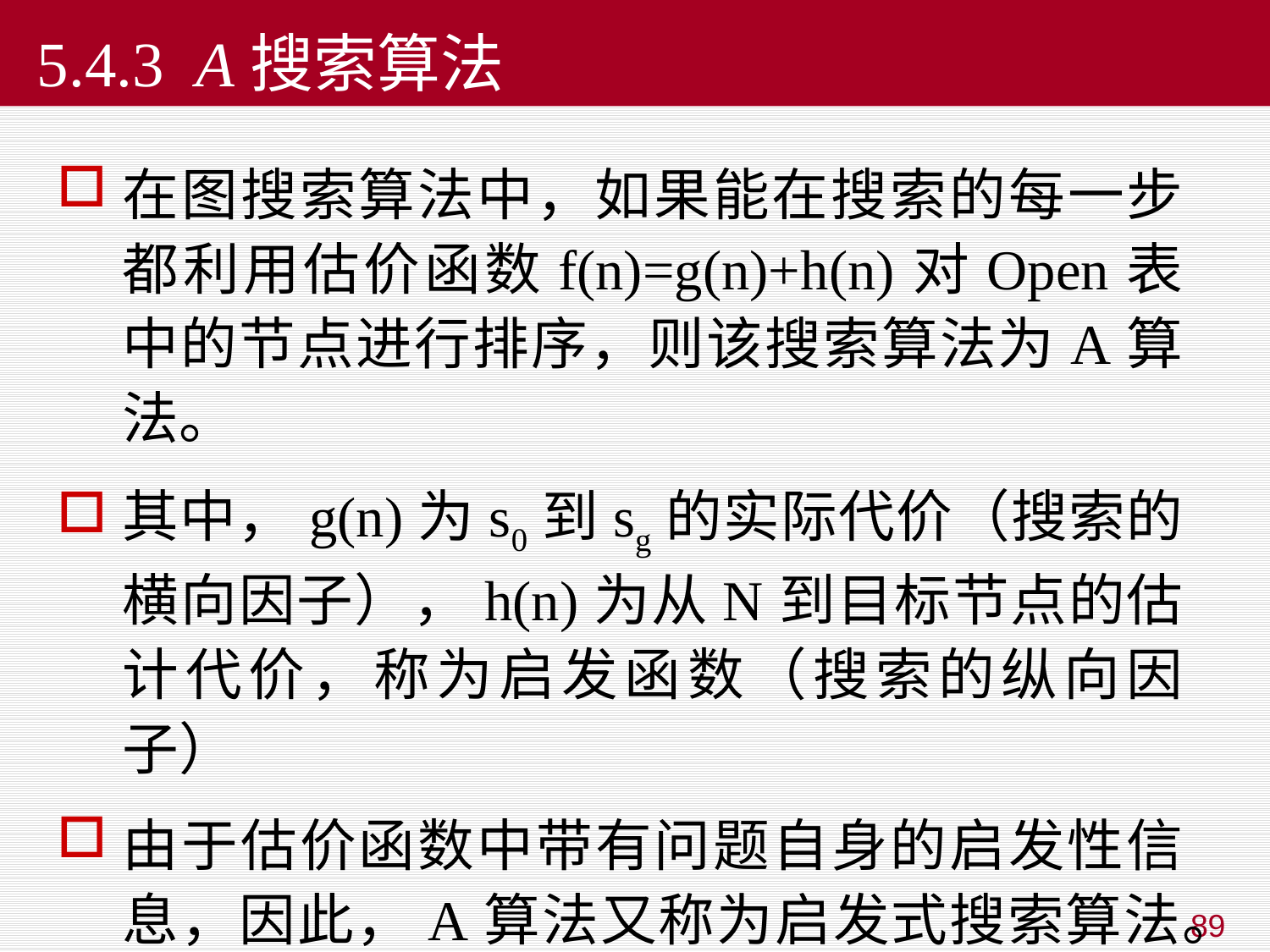

# 5.4.3  A搜索算法
在图搜索算法中，如果能在搜索的每一步都利用估价函数f(n)=g(n)+h(n)对Open表中的节点进行排序，则该搜索算法为A算法。
其中，g(n)为s0到sg的实际代价（搜索的横向因子），h(n)为从N到目标节点的估计代价，称为启发函数（搜索的纵向因子）
由于估价函数中带有问题自身的启发性信息，因此，A算法又称为启发式搜索算法。
89